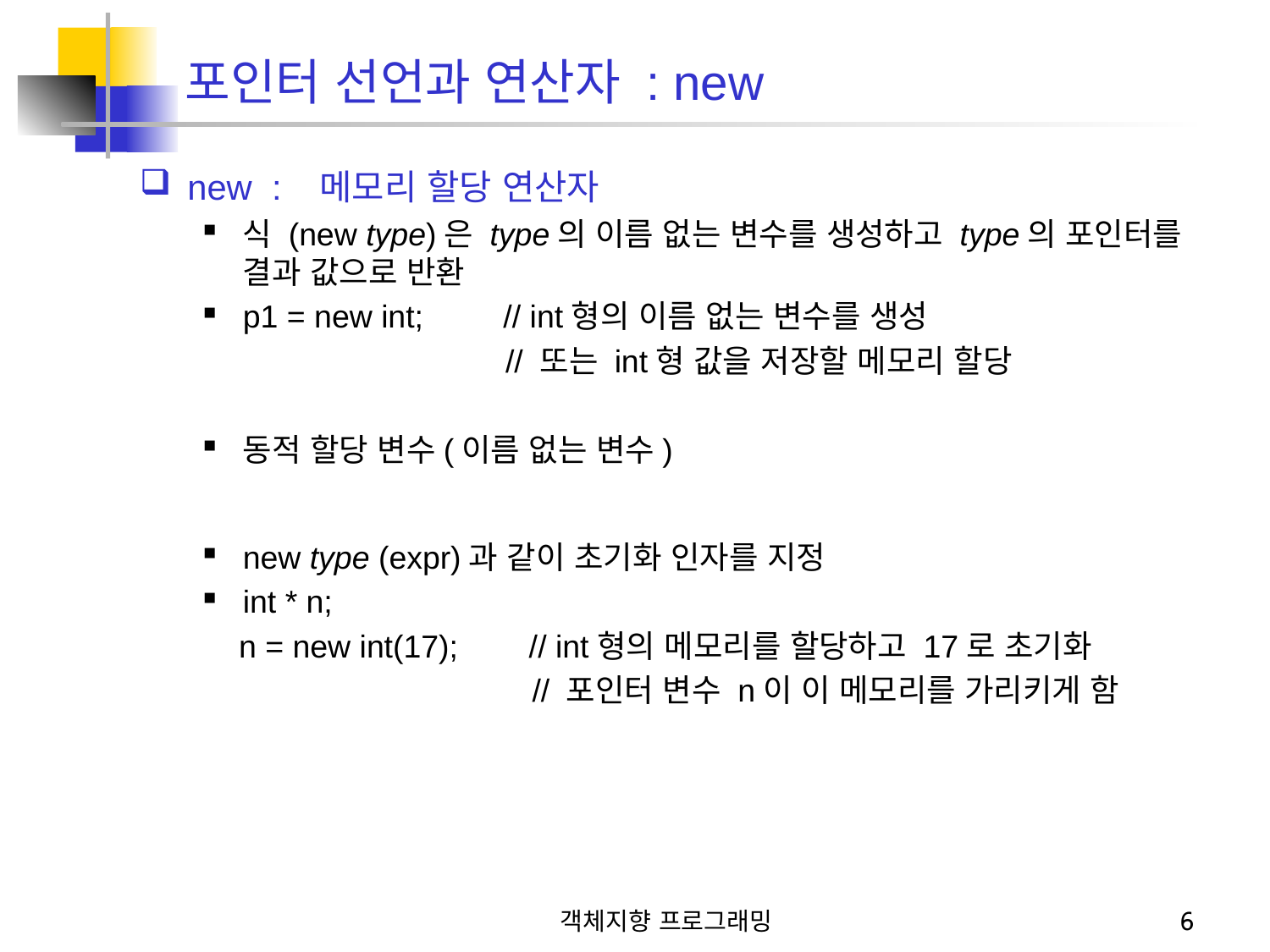

포인터 선언과 연산자 : new
new  :   메모리 할당 연산자
식 (new type)은 type의 이름 없는 변수를 생성하고 type의 포인터를 결과 값으로 반환
p1 = new int;         // int형의 이름 없는 변수를 생성
                                  // 또는 int형 값을 저장할 메모리 할당

동적 할당 변수(이름 없는 변수)

new type (expr)과 같이 초기화 인자를 지정
int * n;
    n = new int(17);        // int형의 메모리를 할당하고 17로 초기화
                                     // 포인터 변수 n이 이 메모리를 가리키게 함
객체지향 프로그래밍
6